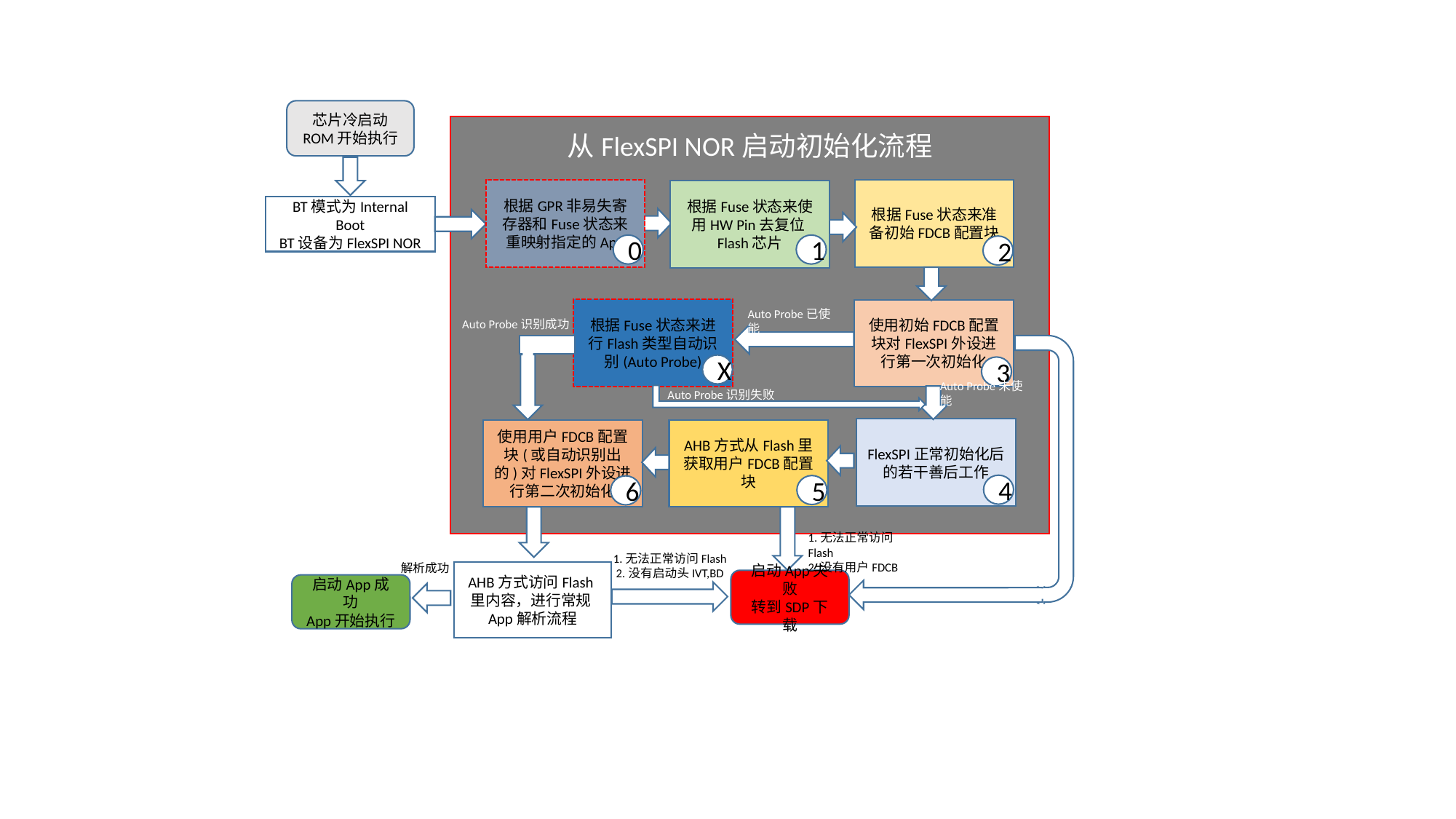

芯片冷启动
ROM开始执行

从FlexSPI NOR启动初始化流程

根据GPR非易失寄存器和Fuse状态来重映射指定的App
根据Fuse状态来准备初始FDCB配置块
根据Fuse状态来使用HW Pin去复位Flash芯片
BT模式为Internal Boot
BT设备为FlexSPI NOR

0
1
2

根据Fuse状态来进行Flash类型自动识别(Auto Probe)
使用初始FDCB配置块对FlexSPI外设进行第一次初始化
Auto Probe已使能
Auto Probe识别成功

X

3
Auto Probe未使能
Auto Probe识别失败

FlexSPI正常初始化后的若干善后工作
使用用户FDCB配置块(或自动识别出的)对FlexSPI外设进行第二次初始化
AHB方式从Flash里获取用户FDCB配置块

4
5
6

1.无法正常访问Flash
2.没有用户FDCB

1.无法正常访问Flash
2.没有启动头IVT,BD
解析成功
AHB方式访问Flash里内容，进行常规App解析流程

启动App失败
转到SDP下载
启动App成功
App开始执行